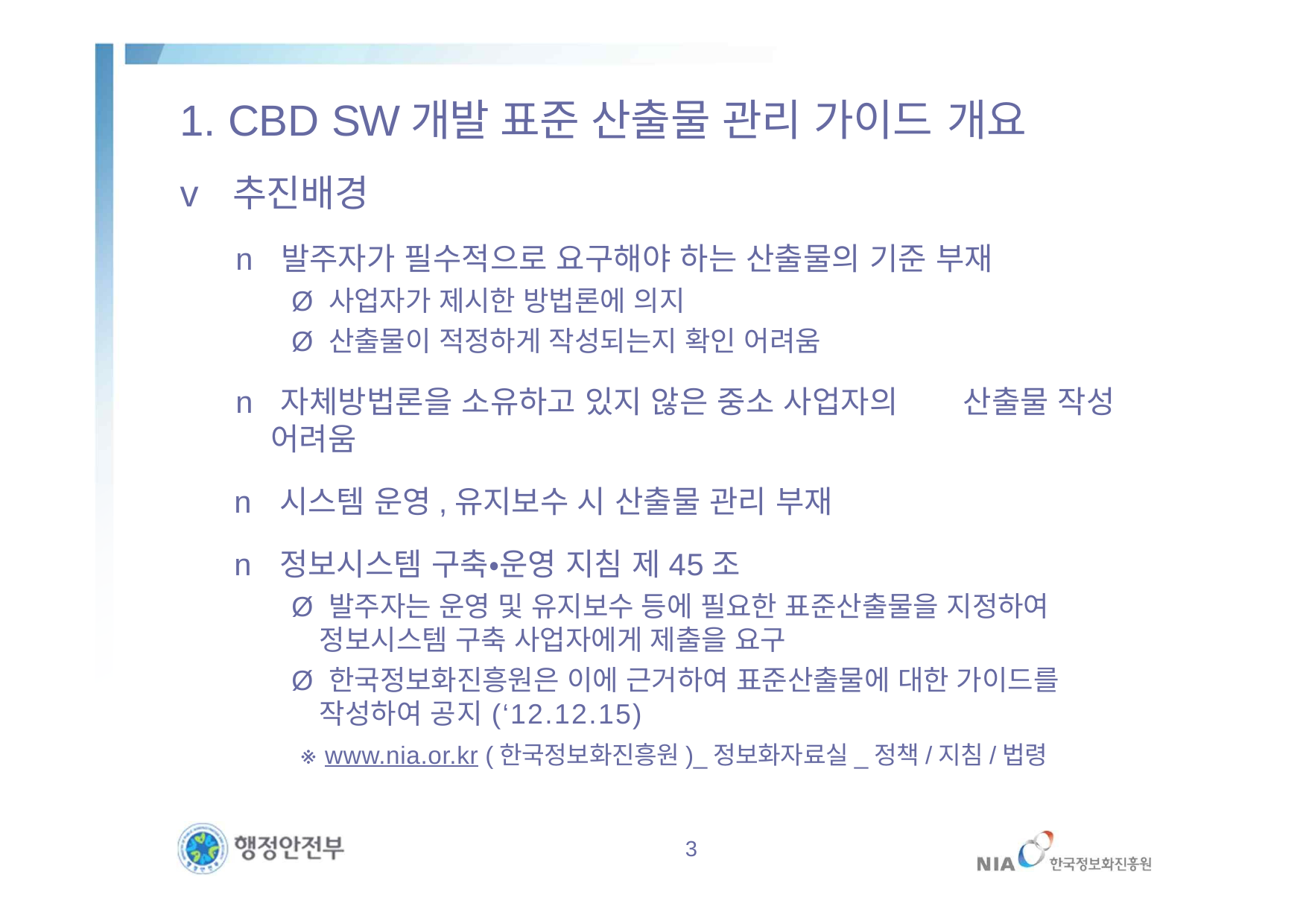

# 1. CBD SW개발 표준 산출물 관리 가이드 개요
v 추진배경
n 발주자가 필수적으로 요구해야 하는 산출물의 기준 부재
Ø 사업자가 제시한 방법론에 의지
Ø 산출물이 적정하게 작성되는지 확인 어려움
n 자체방법론을 소유하고 있지 않은 중소 사업자의  어려움
n 시스템 운영,유지보수 시 산출물 관리 부재
n 정보시스템 구축‧운영 지침 제45조
산출물 작성
Ø 발주자는 운영 및 유지보수 등에 필요한 표준산출물을 지정하여  정보시스템 구축 사업자에게 제출을 요구
Ø 한국정보화진흥원은 이에 근거하여 표준산출물에 대한 가이드를  작성하여 공지(‘12.12.15)
※ www.nia.or.kr (한국정보화진흥원)_정보화자료실_정책/지침/법령
3